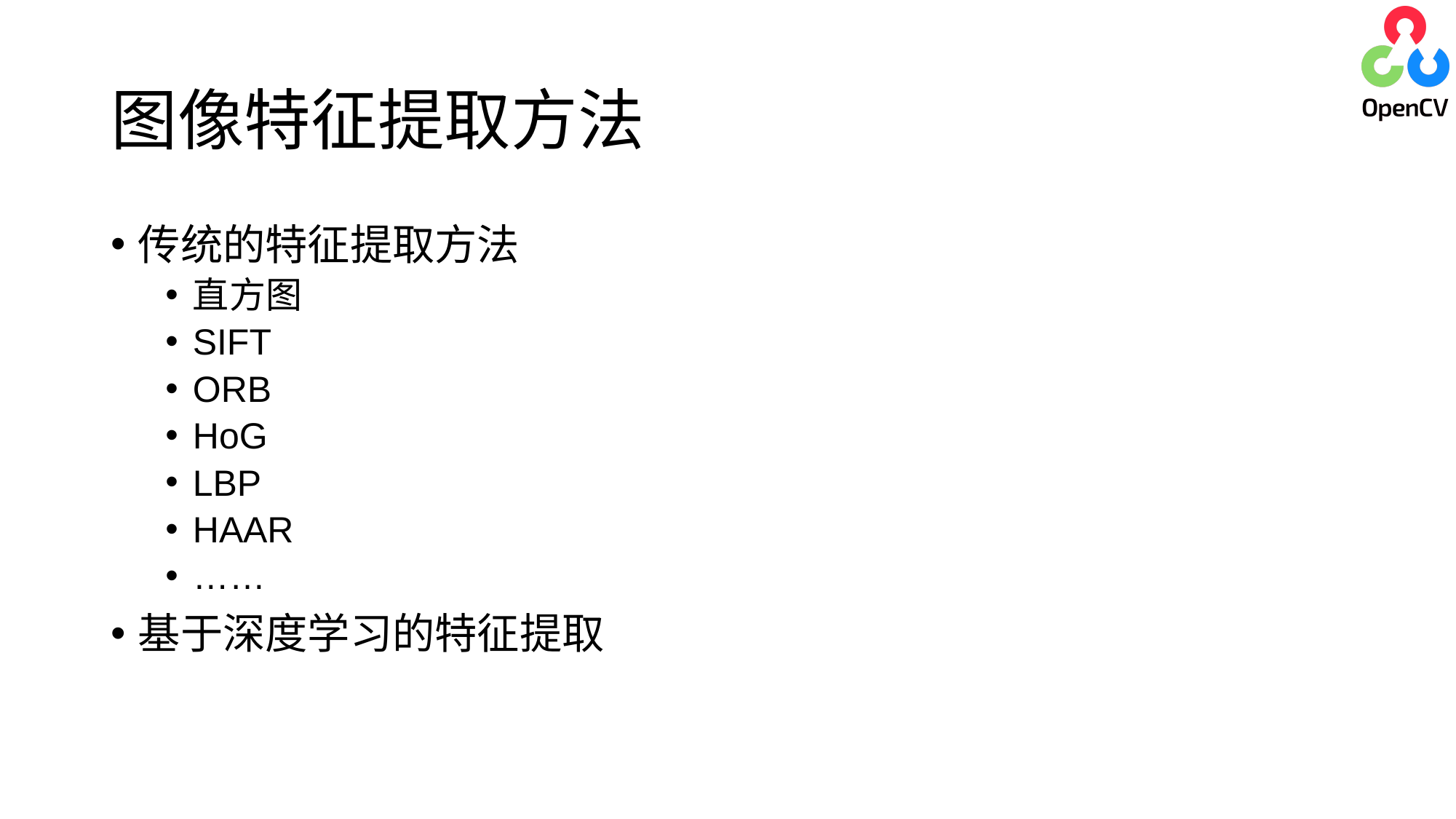

# 图像特征提取方法
传统的特征提取方法
直方图
SIFT
ORB
HoG
LBP
HAAR
……
基于深度学习的特征提取